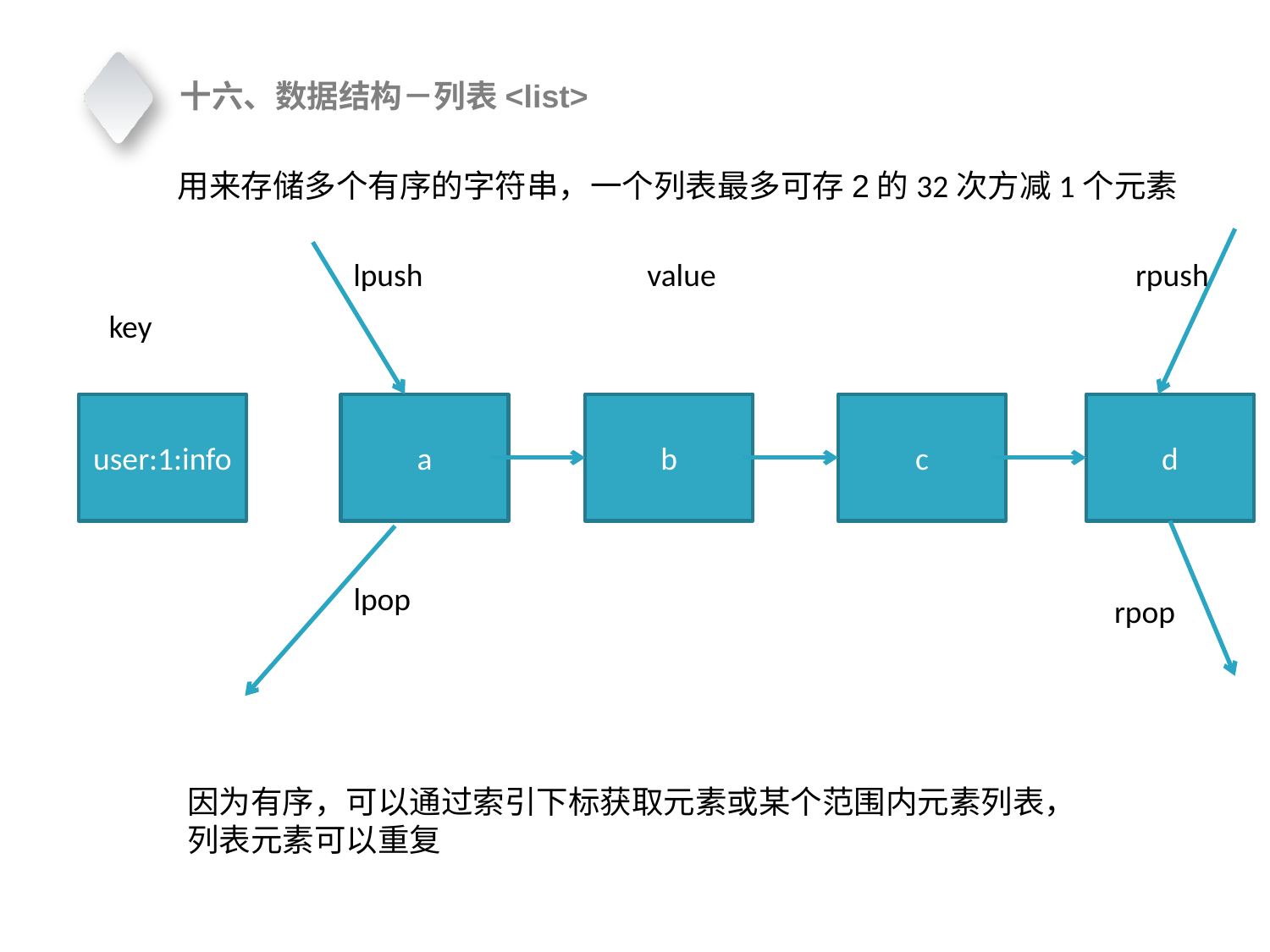

十六、数据结构－列表<list>

用来存储多个有序的字符串，一个列表最多可存2的32次方减1个元素
lpush
value
rpush
key
user:1:info
a
b
c
d
lpop
rpop
因为有序，可以通过索引下标获取元素或某个范围内元素列表，
列表元素可以重复